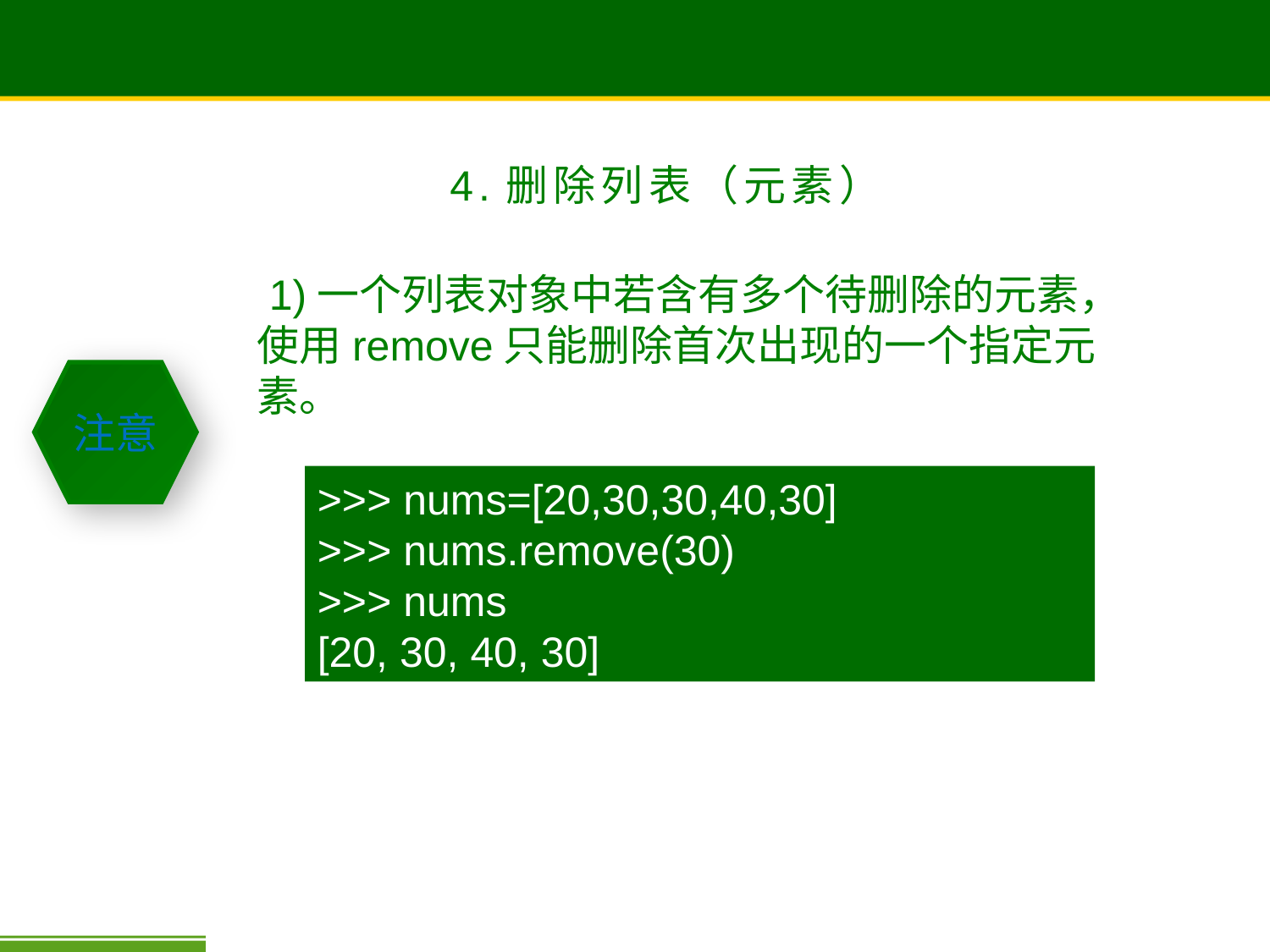

4.删除列表（元素）
 1)一个列表对象中若含有多个待删除的元素，使用remove只能删除首次出现的一个指定元素。
注意
>>> nums=[20,30,30,40,30]
>>> nums.remove(30)
>>> nums
[20, 30, 40, 30]
2)为了保证占用连续的空间，增加或删除元素（除了最后一个元素），都会引起列表元素的移动。